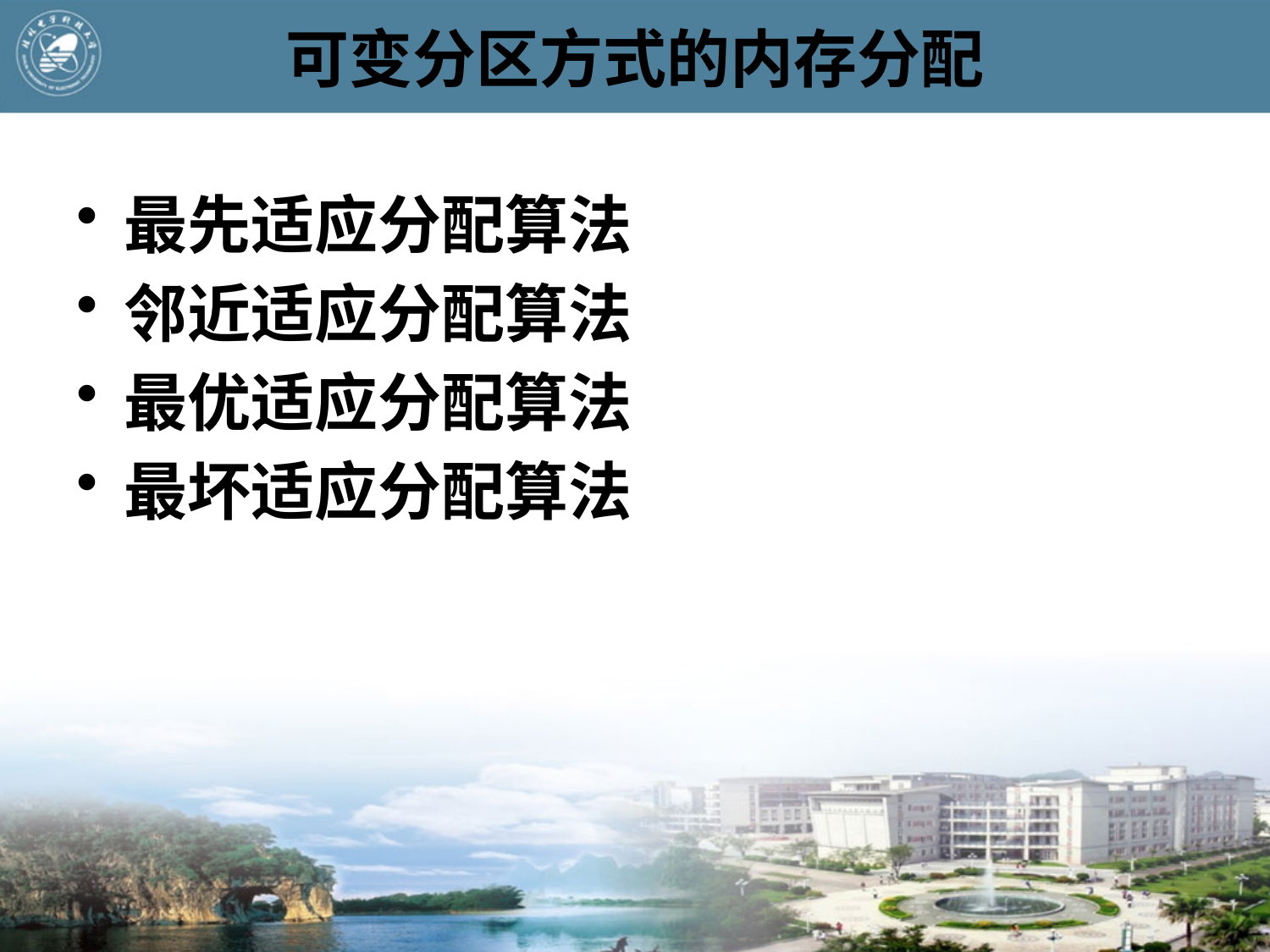

# 可变分区方式的内存分配
最先适应分配算法
邻近适应分配算法
最优适应分配算法
最坏适应分配算法